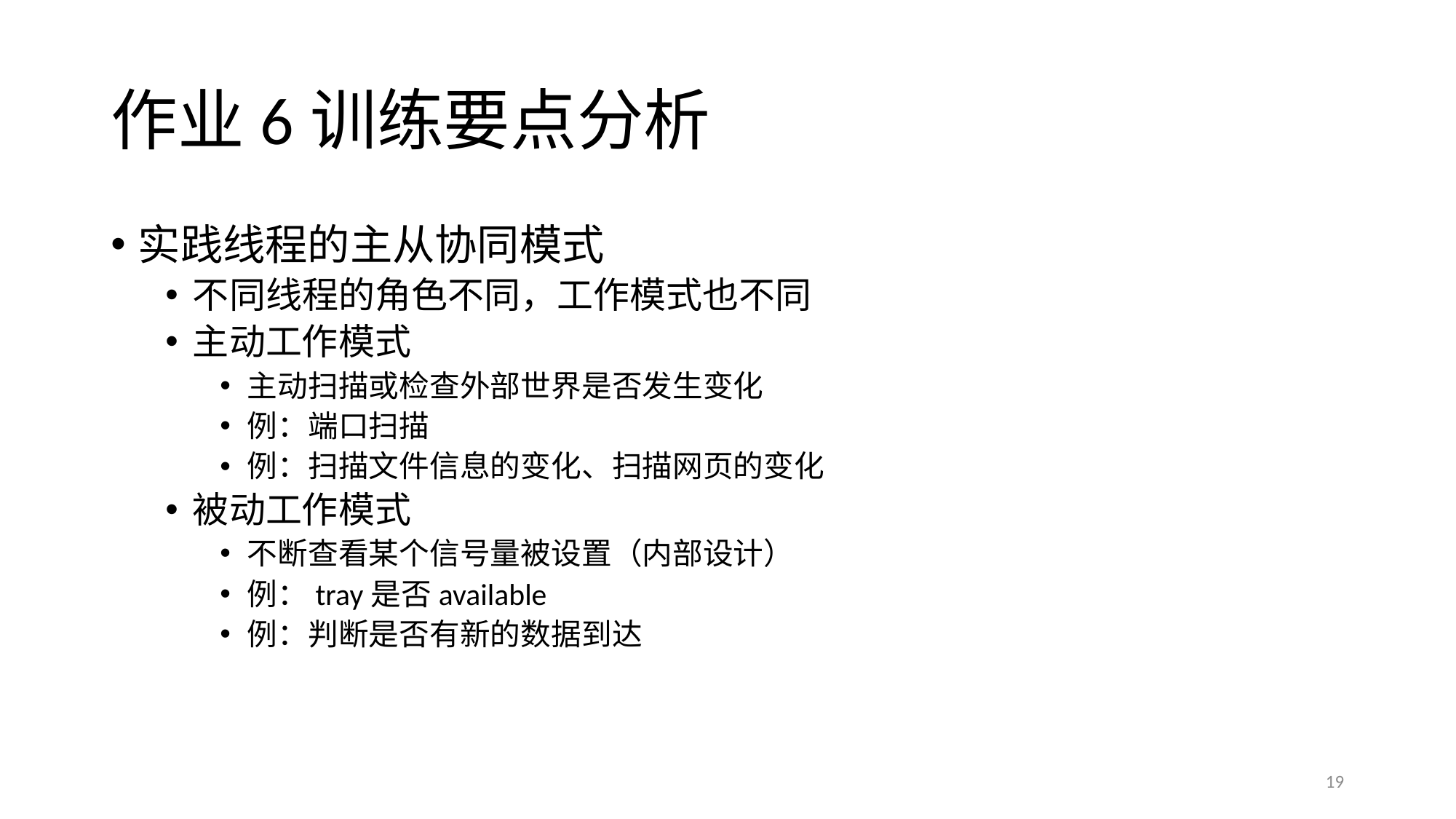

# 作业6训练要点分析
实践线程的主从协同模式
不同线程的角色不同，工作模式也不同
主动工作模式
主动扫描或检查外部世界是否发生变化
例：端口扫描
例：扫描文件信息的变化、扫描网页的变化
被动工作模式
不断查看某个信号量被设置（内部设计）
例：tray是否available
例：判断是否有新的数据到达
19